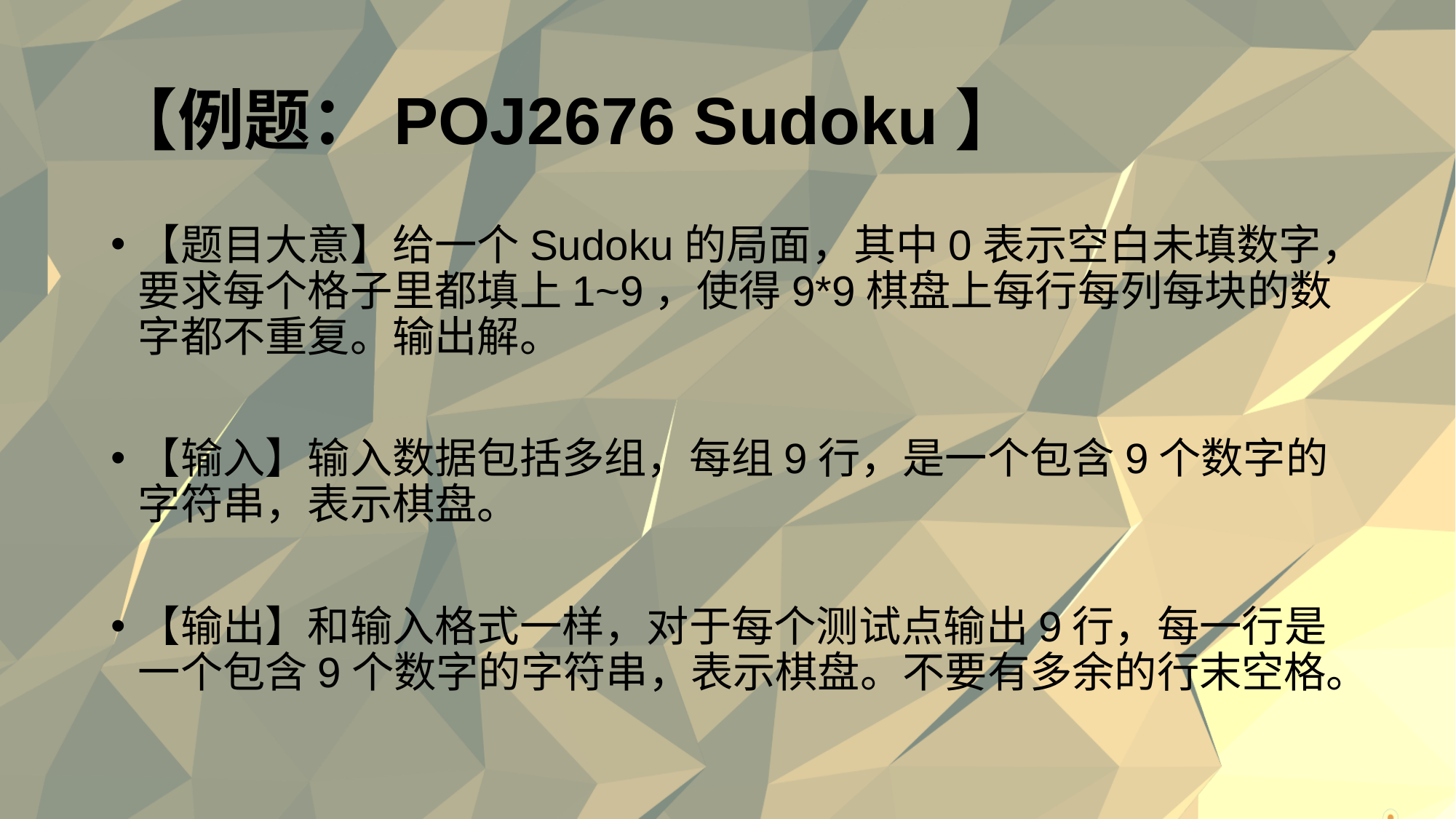

# 【例题：POJ2676 Sudoku】
【题目大意】给一个Sudoku的局面，其中0表示空白未填数字，要求每个格子里都填上1~9，使得9*9棋盘上每行每列每块的数字都不重复。输出解。

【输入】输入数据包括多组，每组9行，是一个包含9个数字的字符串，表示棋盘。

【输出】和输入格式一样，对于每个测试点输出9行，每一行是一个包含9个数字的字符串，表示棋盘。不要有多余的行末空格。